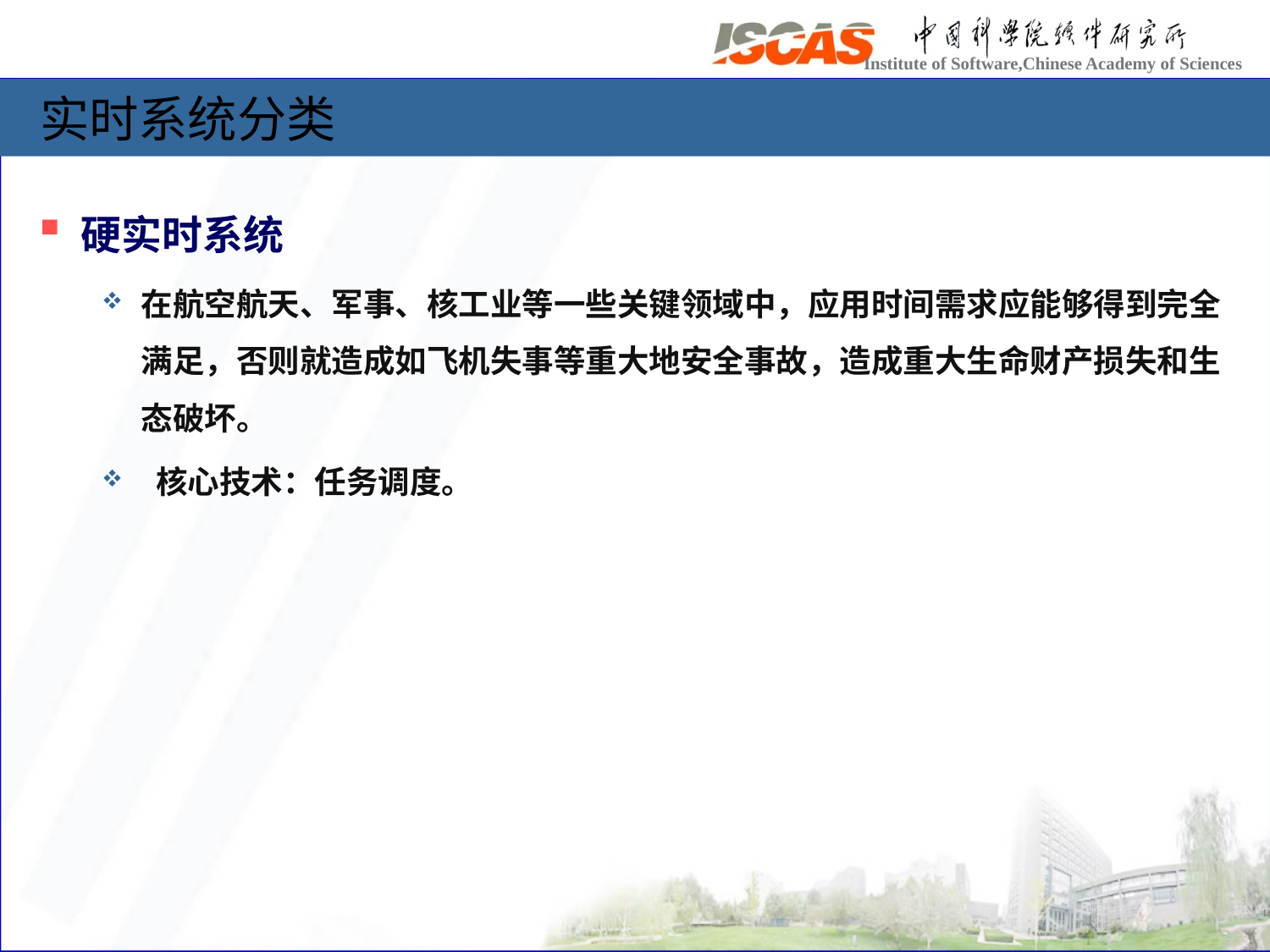

实时系统分类
 硬实时系统
在航空航天、军事、核工业等一些关键领域中，应用时间需求应能够得到完全满足，否则就造成如飞机失事等重大地安全事故，造成重大生命财产损失和生态破坏。
 核心技术：任务调度。